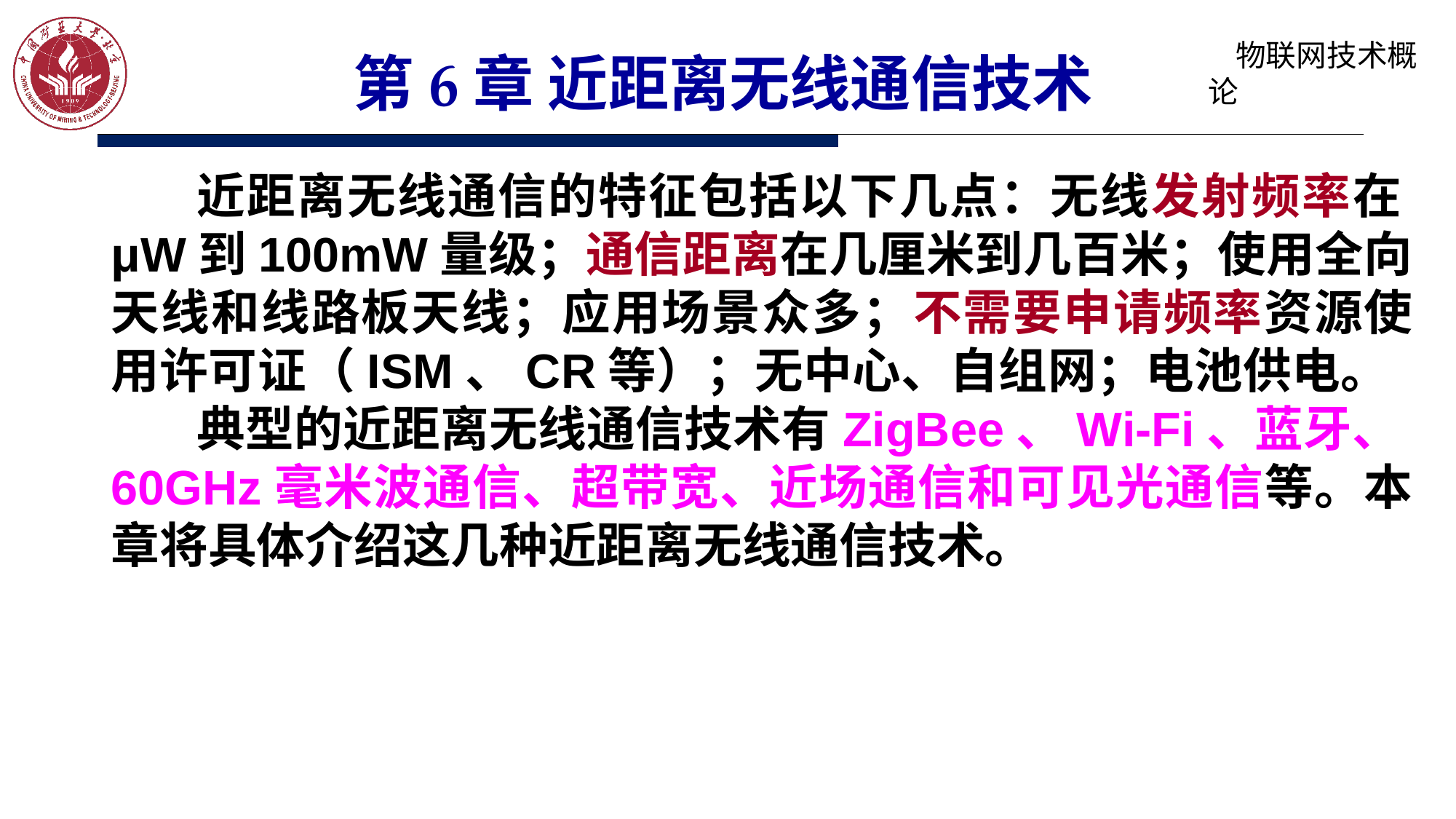

# 第6章 近距离无线通信技术
近距离无线通信的特征包括以下几点：无线发射频率在μW到100mW量级；通信距离在几厘米到几百米；使用全向天线和线路板天线；应用场景众多；不需要申请频率资源使用许可证（ISM、CR等）；无中心、自组网；电池供电。
典型的近距离无线通信技术有ZigBee、Wi-Fi、蓝牙、60GHz毫米波通信、超带宽、近场通信和可见光通信等。本章将具体介绍这几种近距离无线通信技术。